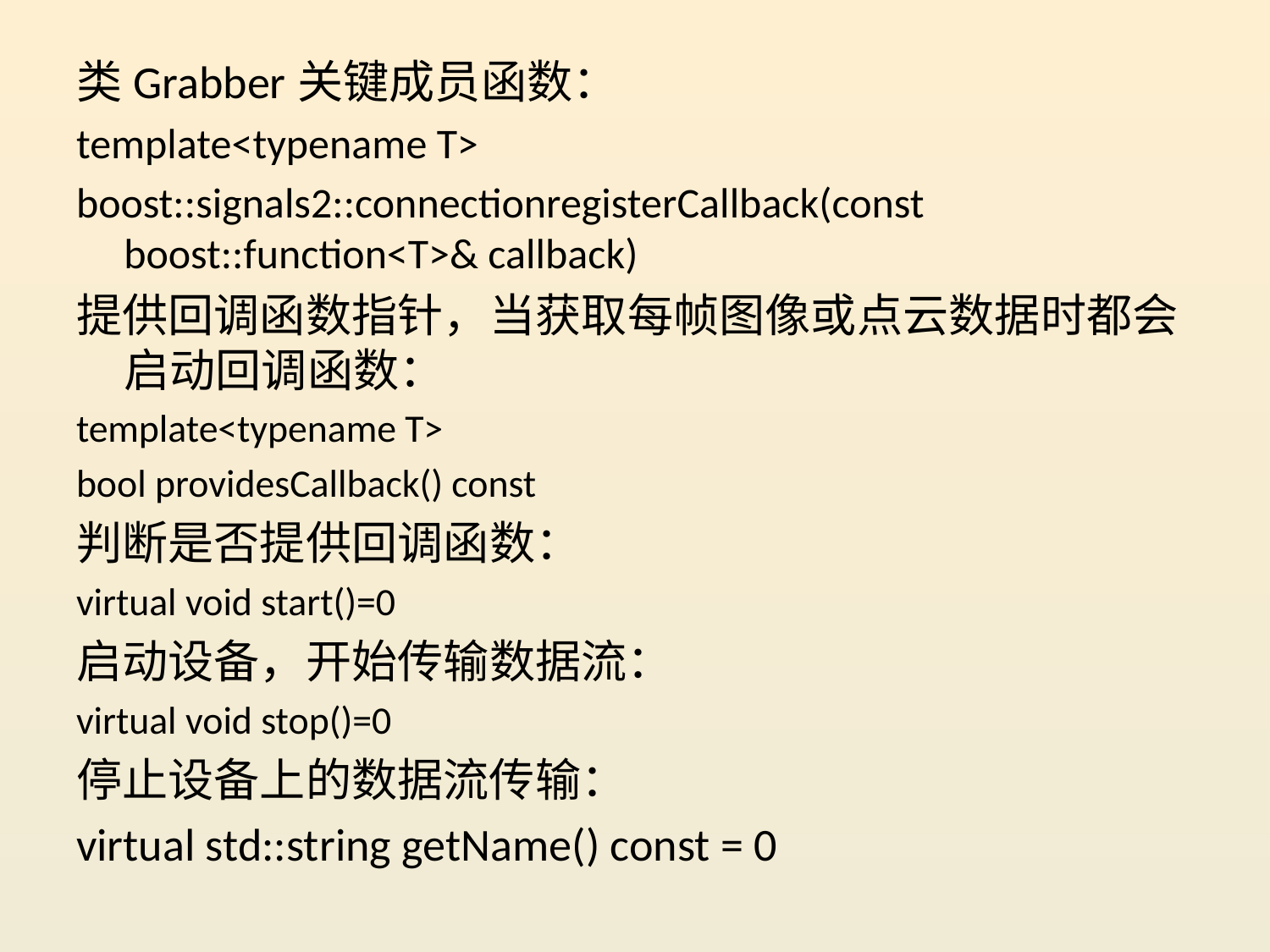

类Grabber关键成员函数：
template<typename T>
boost::signals2::connectionregisterCallback(const boost::function<T>& callback)
提供回调函数指针，当获取每帧图像或点云数据时都会启动回调函数：
template<typename T>
bool providesCallback() const
判断是否提供回调函数：
virtual void start()=0
启动设备，开始传输数据流：
virtual void stop()=0
停止设备上的数据流传输：
virtual std::string getName() const = 0